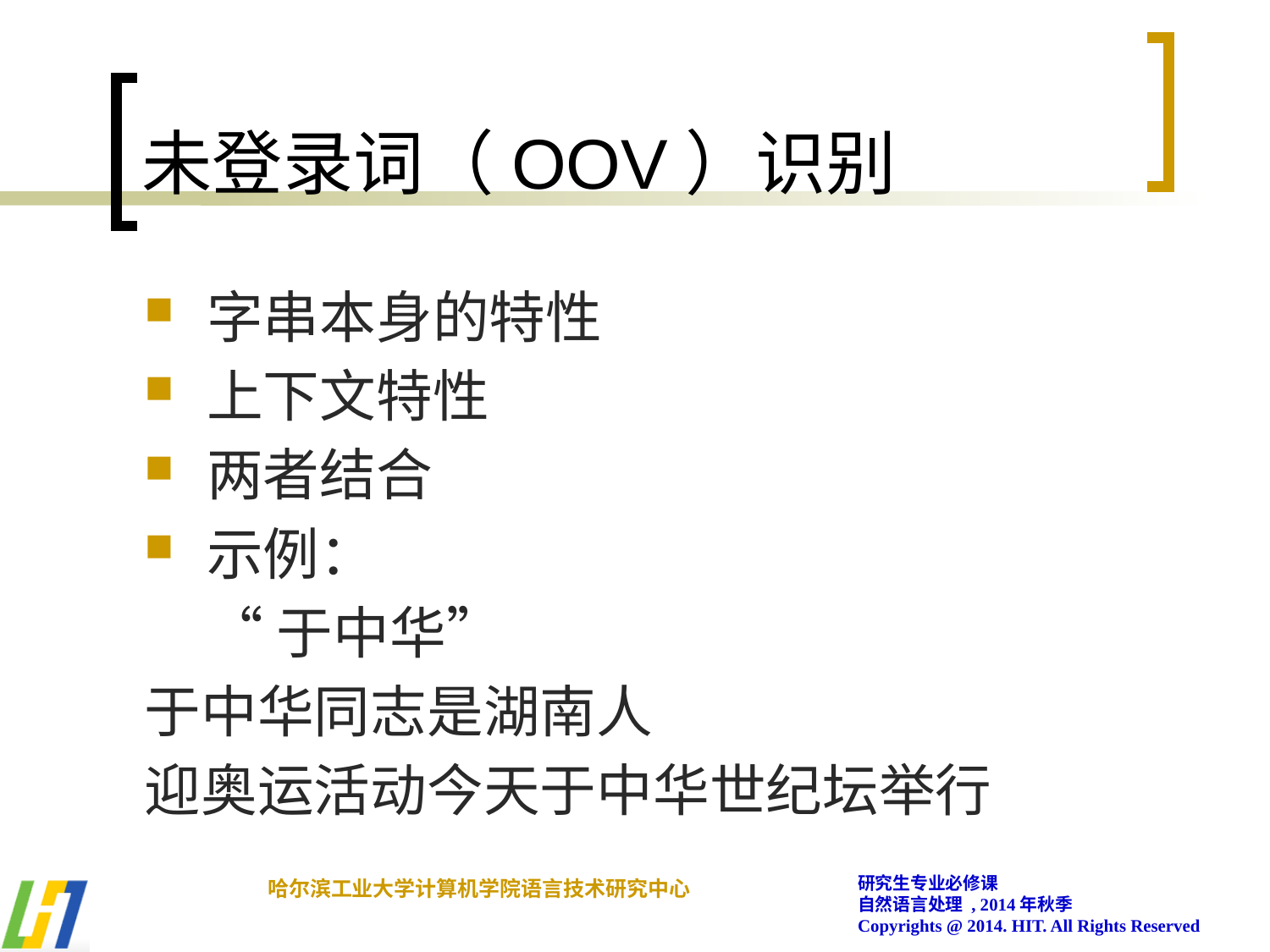

# 未登录词（OOV）识别
字串本身的特性
上下文特性
两者结合
示例：
	“于中华”
于中华同志是湖南人
迎奥运活动今天于中华世纪坛举行

研究生专业必修课
自然语言处理 , 2014年秋季
Copyrights @ 2014. HIT. All Rights Reserved
哈尔滨工业大学计算机学院语言技术研究中心